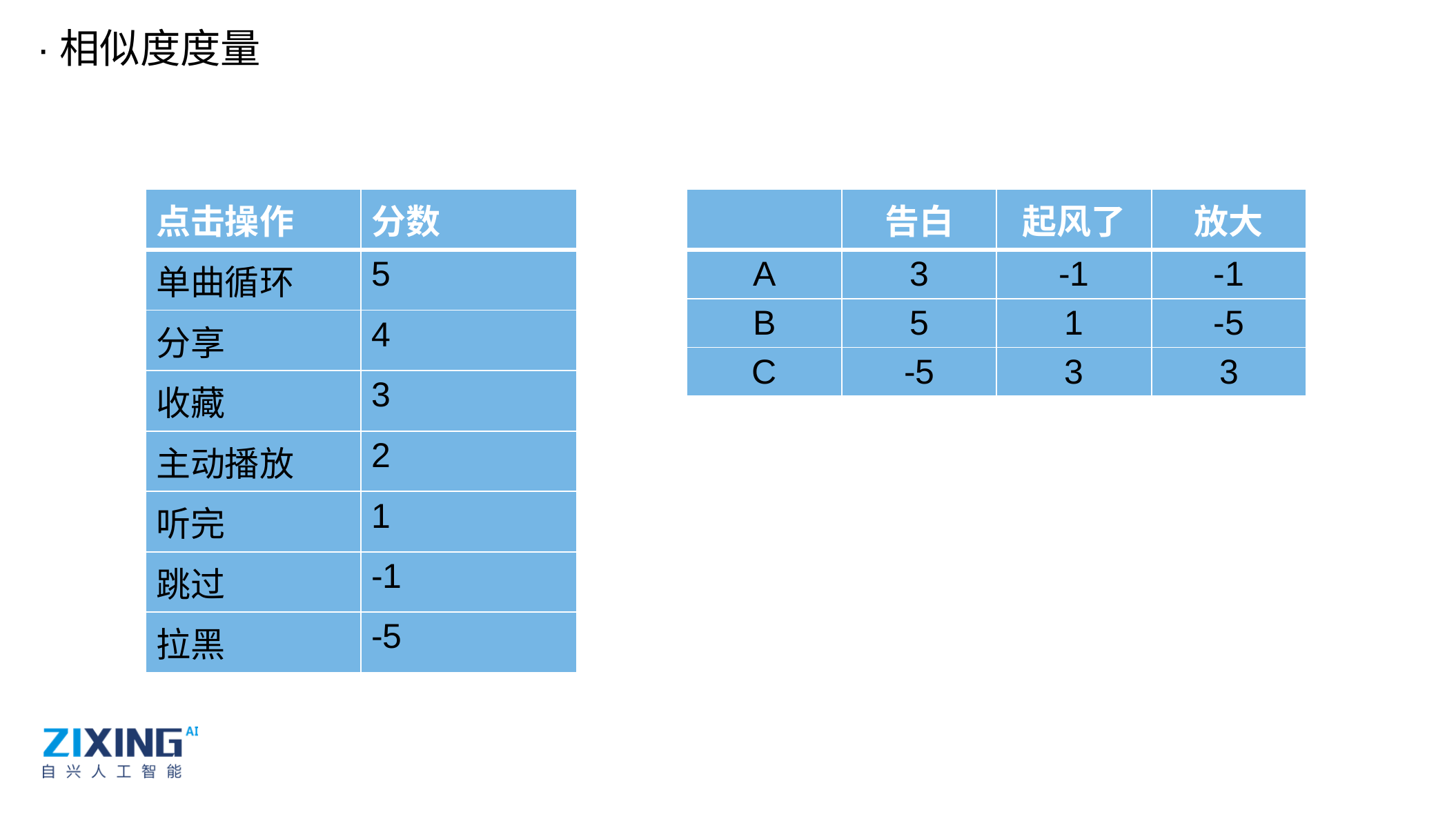

·相似度度量
| 点击操作 | 分数 |
| --- | --- |
| 单曲循环 | 5 |
| 分享 | 4 |
| 收藏 | 3 |
| 主动播放 | 2 |
| 听完 | 1 |
| 跳过 | -1 |
| 拉黑 | -5 |
|  | 告白 | 起风了 | 放大 |
| --- | --- | --- | --- |
| A | 3 | -1 | -1 |
| B | 5 | 1 | -5 |
| C | -5 | 3 | 3 |